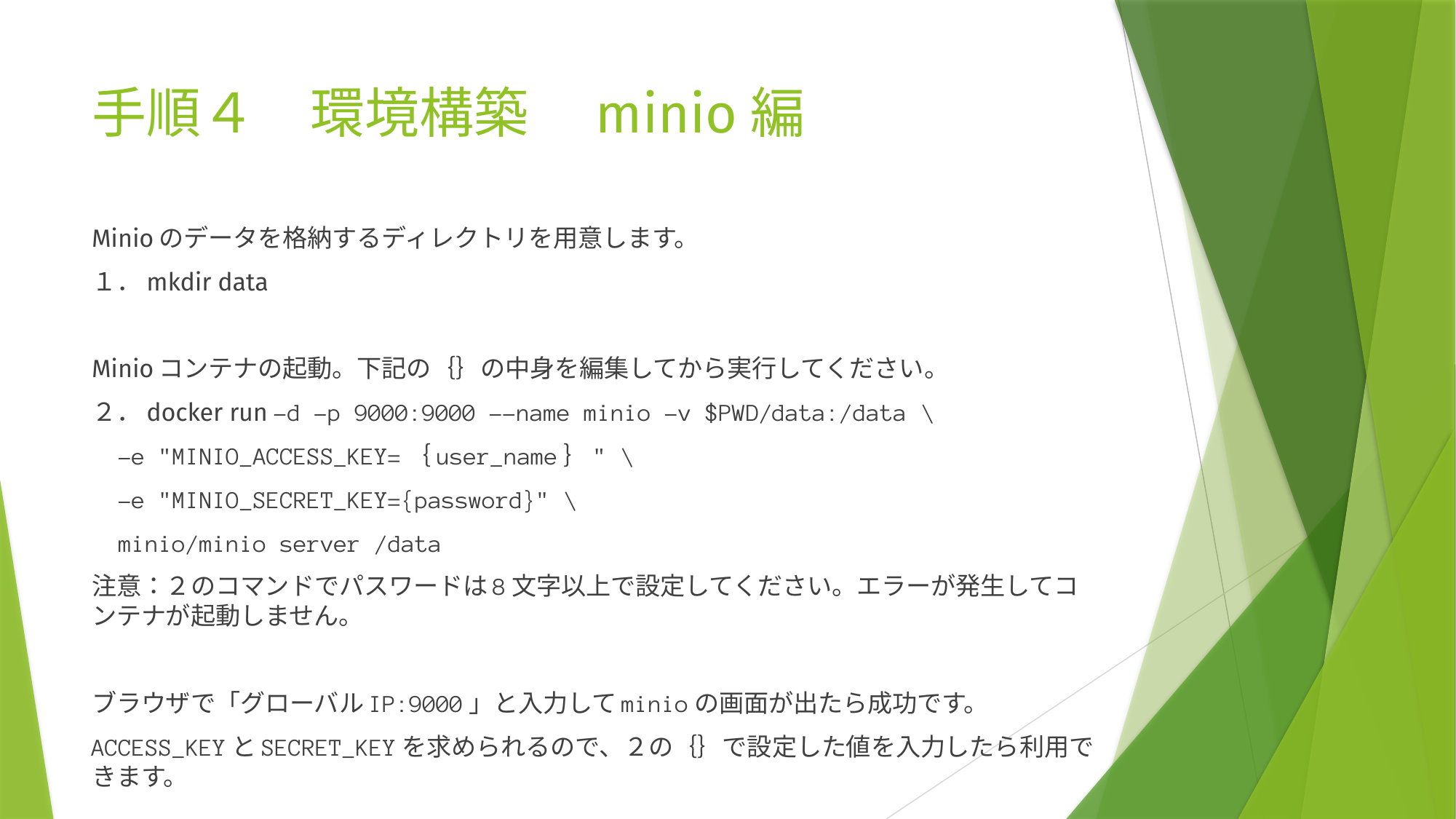

# 手順４　環境構築　minio編
Minioのデータを格納するディレクトリを用意します。
１．mkdir data

Minioコンテナの起動。下記の｛｝の中身を編集してから実行してください。
２．docker run -d -p 9000:9000 --name minio -v $PWD/data:/data \
  -e "MINIO_ACCESS_KEY=｛user_name｝" \
  -e "MINIO_SECRET_KEY={password}" \
  minio/minio server /data
注意：２のコマンドでパスワードは8文字以上で設定してください。エラーが発生してコンテナが起動しません。

ブラウザで「グローバルIP:9000」と入力してminioの画面が出たら成功です。
ACCESS_KEYとSECRET_KEYを求められるので、２の｛｝で設定した値を入力したら利用できます。